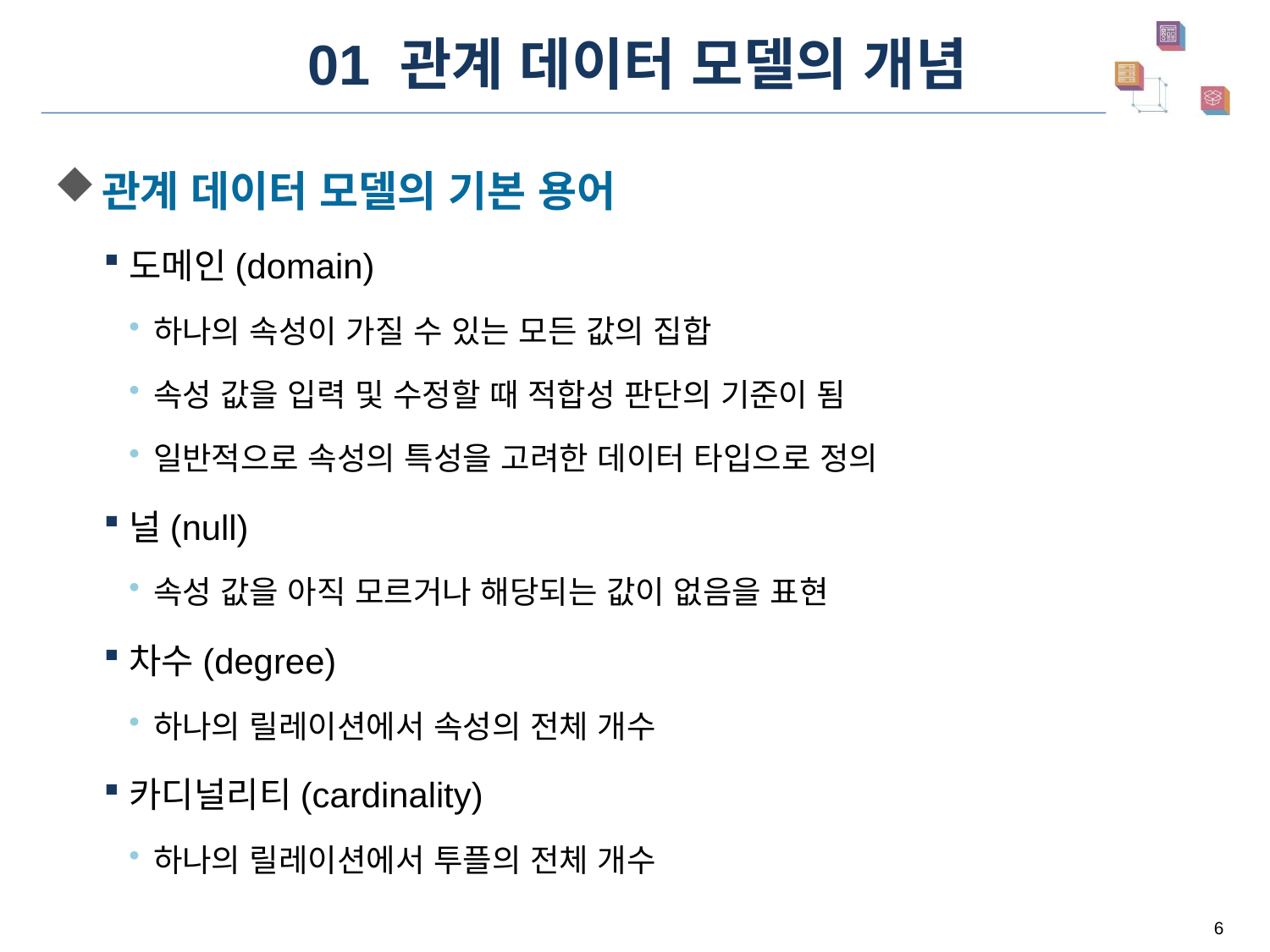

# 01 관계 데이터 모델의 개념
관계 데이터 모델의 기본 용어
도메인(domain)
하나의 속성이 가질 수 있는 모든 값의 집합
속성 값을 입력 및 수정할 때 적합성 판단의 기준이 됨
일반적으로 속성의 특성을 고려한 데이터 타입으로 정의
널(null)
속성 값을 아직 모르거나 해당되는 값이 없음을 표현
차수(degree)
하나의 릴레이션에서 속성의 전체 개수
카디널리티(cardinality)
하나의 릴레이션에서 투플의 전체 개수